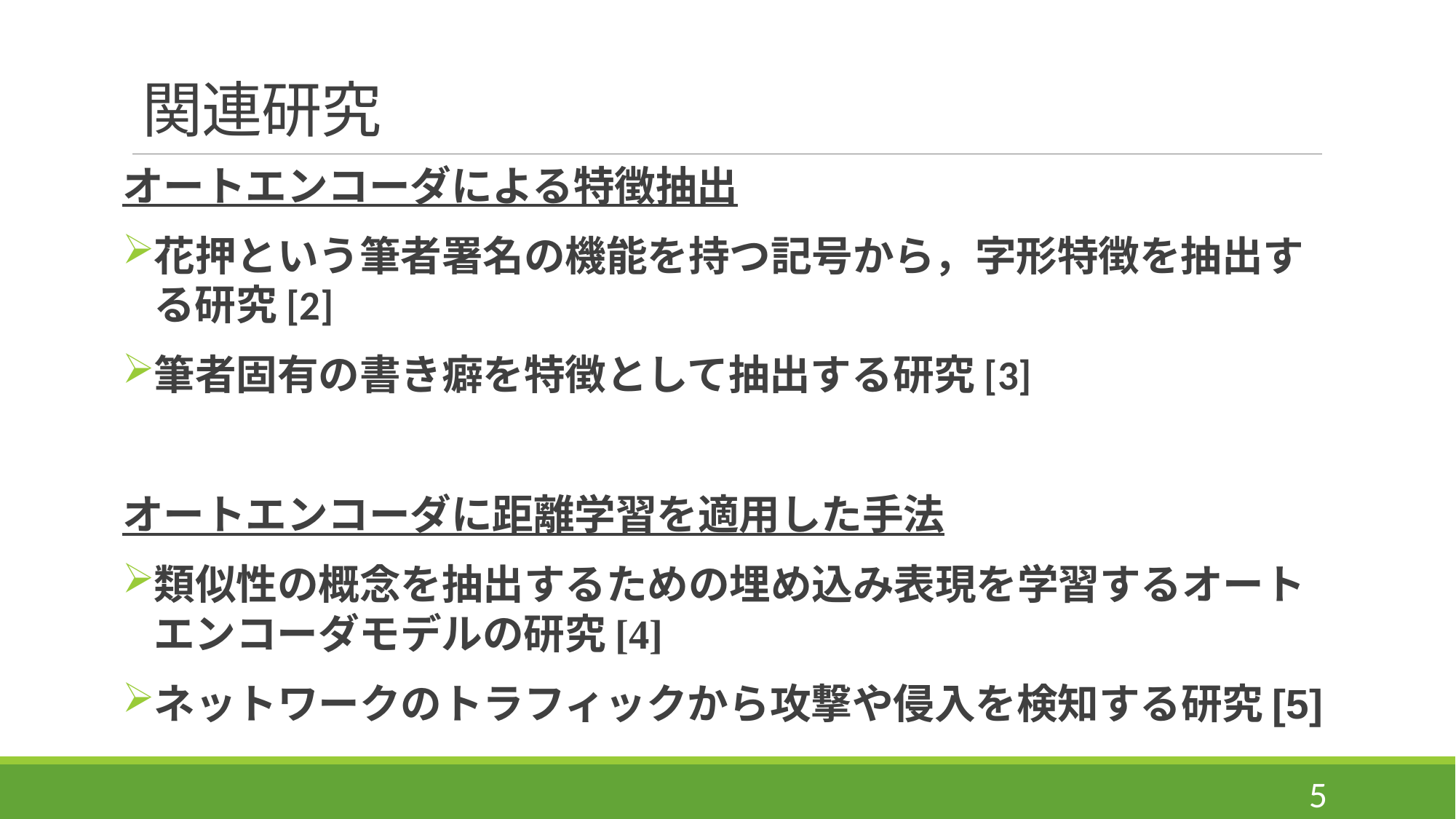

# 関連研究
オートエンコーダによる特徴抽出
花押という筆者署名の機能を持つ記号から，字形特徴を抽出する研究[2]
筆者固有の書き癖を特徴として抽出する研究[3]

オートエンコーダに距離学習を適用した手法
類似性の概念を抽出するための埋め込み表現を学習するオートエンコーダモデルの研究[4]
ネットワークのトラフィックから攻撃や侵入を検知する研究[5]

5